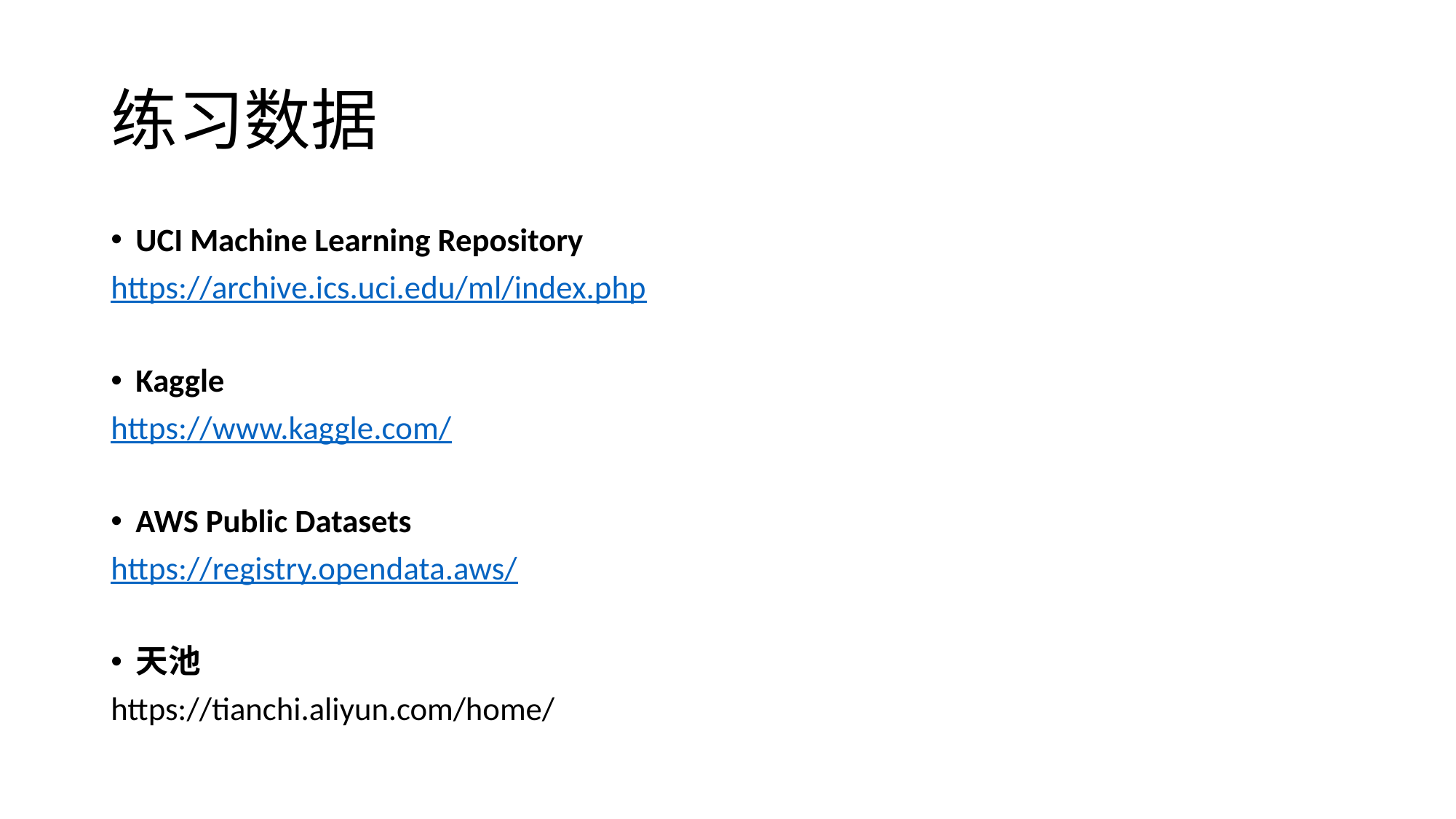

# 练习数据
UCI Machine Learning Repository
https://archive.ics.uci.edu/ml/index.php

Kaggle
https://www.kaggle.com/

AWS Public Datasets
https://registry.opendata.aws/

天池
https://tianchi.aliyun.com/home/